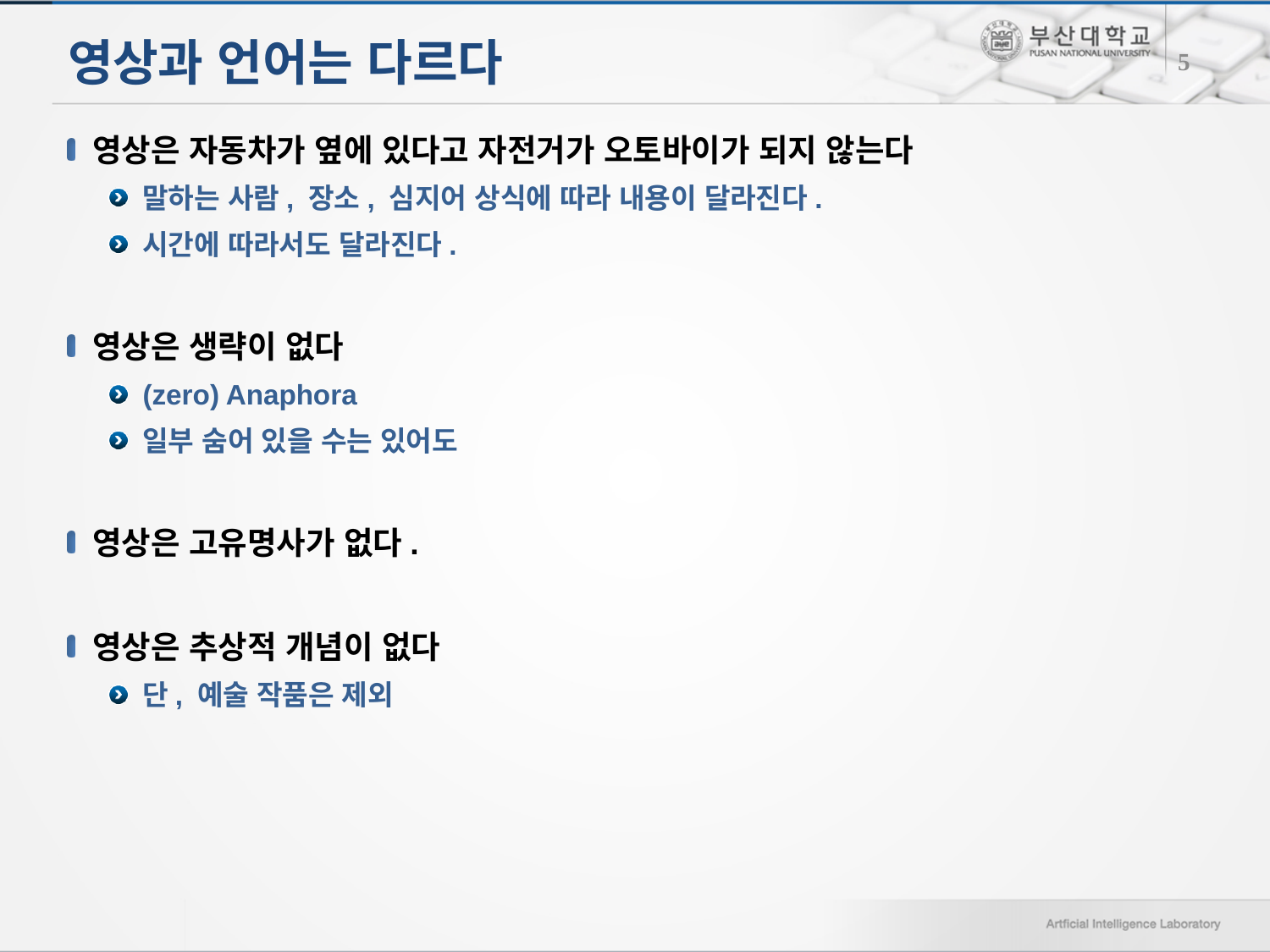

# 영상과 언어는 다르다
5
영상은 자동차가 옆에 있다고 자전거가 오토바이가 되지 않는다
말하는 사람, 장소, 심지어 상식에 따라 내용이 달라진다.
시간에 따라서도 달라진다.

영상은 생략이 없다
(zero) Anaphora
일부 숨어 있을 수는 있어도

영상은 고유명사가 없다.

영상은 추상적 개념이 없다
단, 예술 작품은 제외